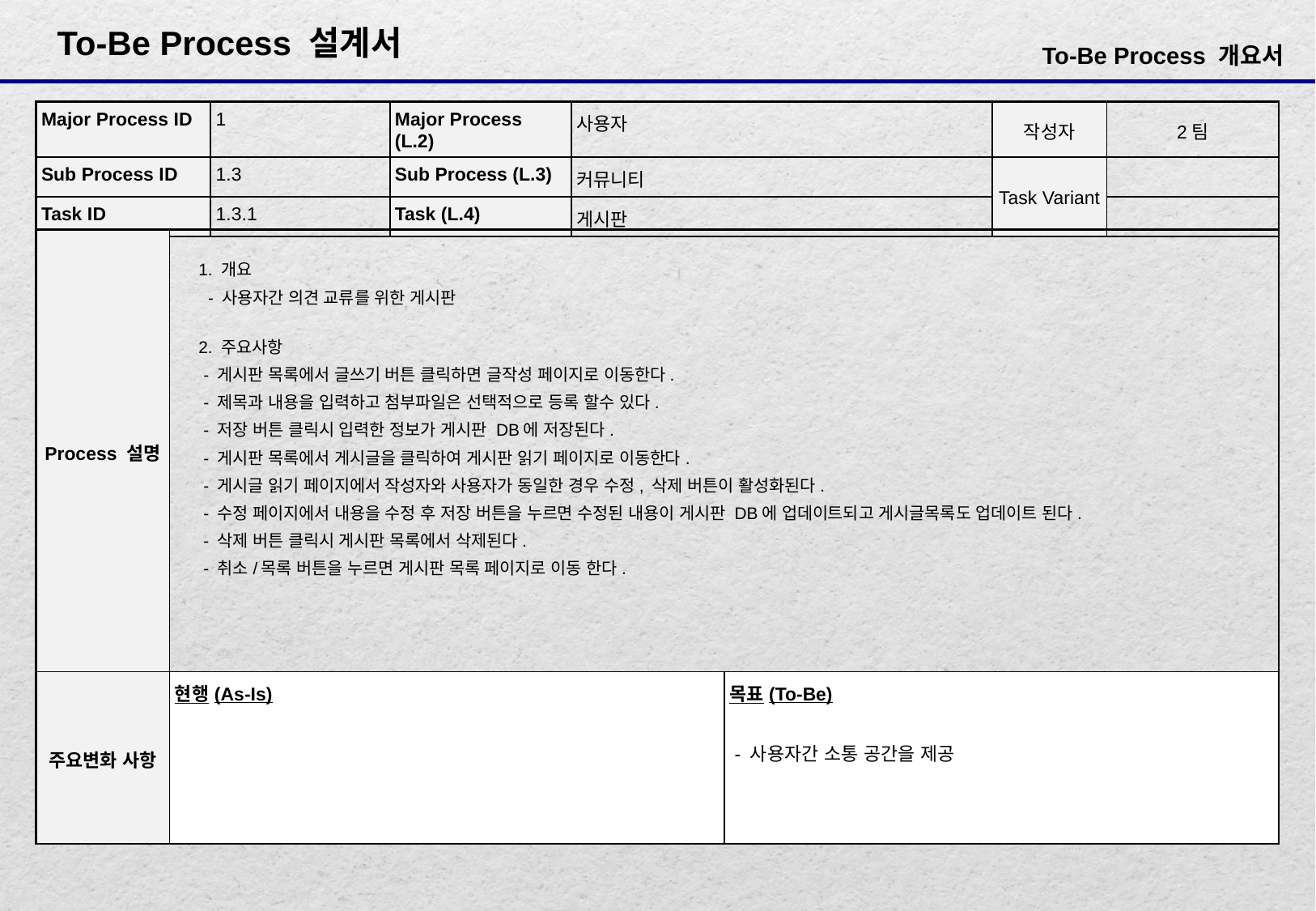

| Major Process ID | 1 | Major Process (L.2) | 사용자 | 작성자 | 2팀 |
| --- | --- | --- | --- | --- | --- |
| Sub Process ID | 1.3 | Sub Process (L.3) | 커뮤니티 | Task Variant |  |
| Task ID | 1.3.1 | Task (L.4) | 게시판 |  |  |
| Process 설명 | 1. 개요 - 사용자간 의견 교류를 위한 게시판 2. 주요사항 - 게시판 목록에서 글쓰기 버튼 클릭하면 글작성 페이지로 이동한다. - 제목과 내용을 입력하고 첨부파일은 선택적으로 등록 할수 있다. - 저장 버튼 클릭시 입력한 정보가 게시판 DB에 저장된다. - 게시판 목록에서 게시글을 클릭하여 게시판 읽기 페이지로 이동한다. - 게시글 읽기 페이지에서 작성자와 사용자가 동일한 경우 수정, 삭제 버튼이 활성화된다. - 수정 페이지에서 내용을 수정 후 저장 버튼을 누르면 수정된 내용이 게시판 DB에 업데이트되고 게시글목록도 업데이트 된다. - 삭제 버튼 클릭시 게시판 목록에서 삭제된다. - 취소/목록 버튼을 누르면 게시판 목록 페이지로 이동 한다. |  |
| --- | --- | --- |
| 주요변화 사항 | 현행(As-Is) | 목표(To-Be) - 사용자간 소통 공간을 제공 |